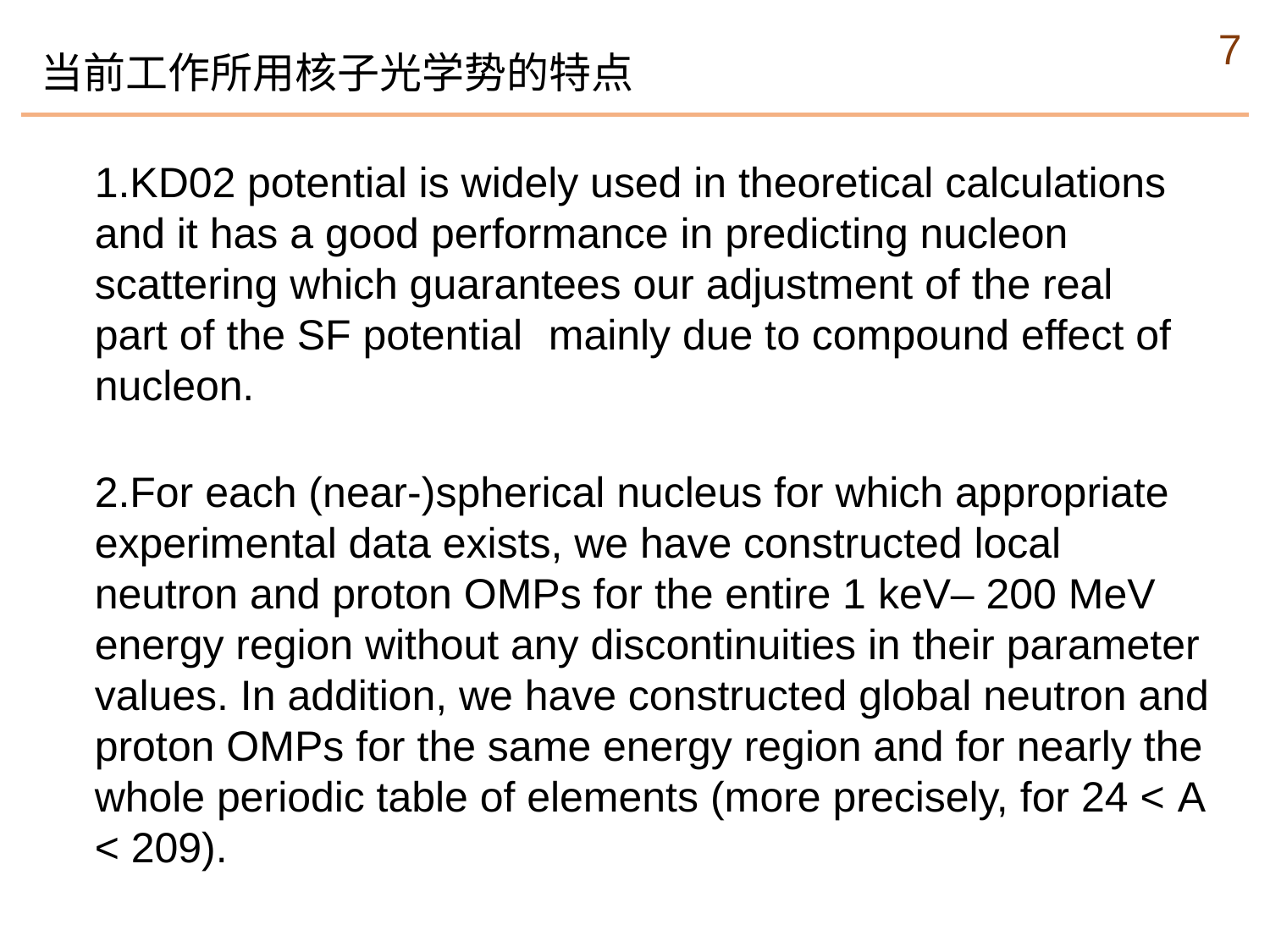

7
当前工作所用核子光学势的特点
1.KD02 potential is widely used in theoretical calculations and it has a good performance in predicting nucleon scattering which guarantees our adjustment of the real part of the SF potential mainly due to compound effect of nucleon.
2.For each (near-)spherical nucleus for which appropriate experimental data exists, we have constructed local neutron and proton OMPs for the entire 1 keV– 200 MeV energy region without any discontinuities in their parameter values. In addition, we have constructed global neutron and proton OMPs for the same energy region and for nearly the whole periodic table of elements (more precisely, for 24 < A < 209).